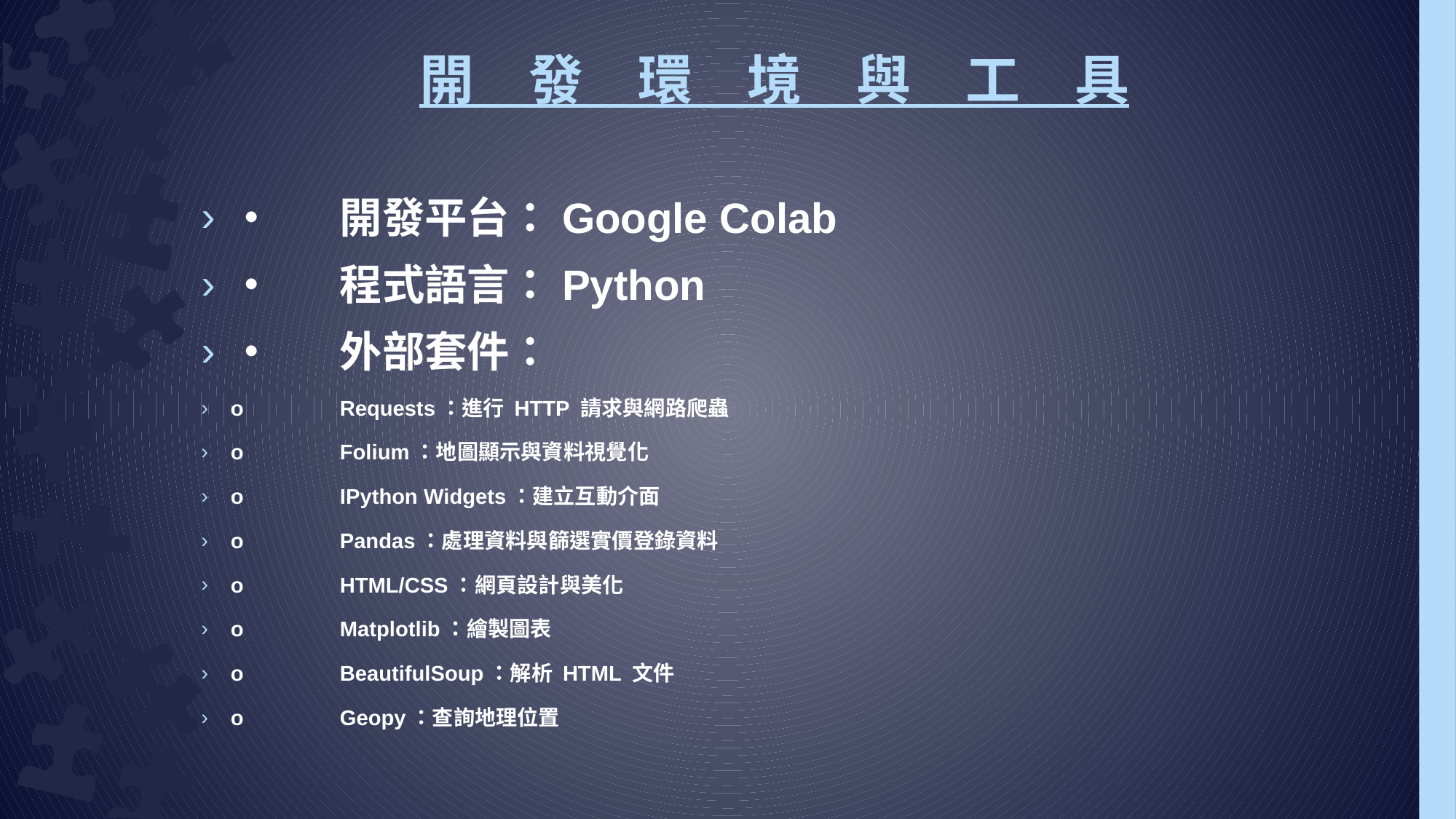

# 開　發　環　境　與　工　具
•	開發平台：Google Colab
•	程式語言：Python
•	外部套件：
o	Requests：進行 HTTP 請求與網路爬蟲
o	Folium：地圖顯示與資料視覺化
o	IPython Widgets：建立互動介面
o	Pandas：處理資料與篩選實價登錄資料
o	HTML/CSS：網頁設計與美化
o	Matplotlib：繪製圖表
o	BeautifulSoup：解析 HTML 文件
o	Geopy：查詢地理位置